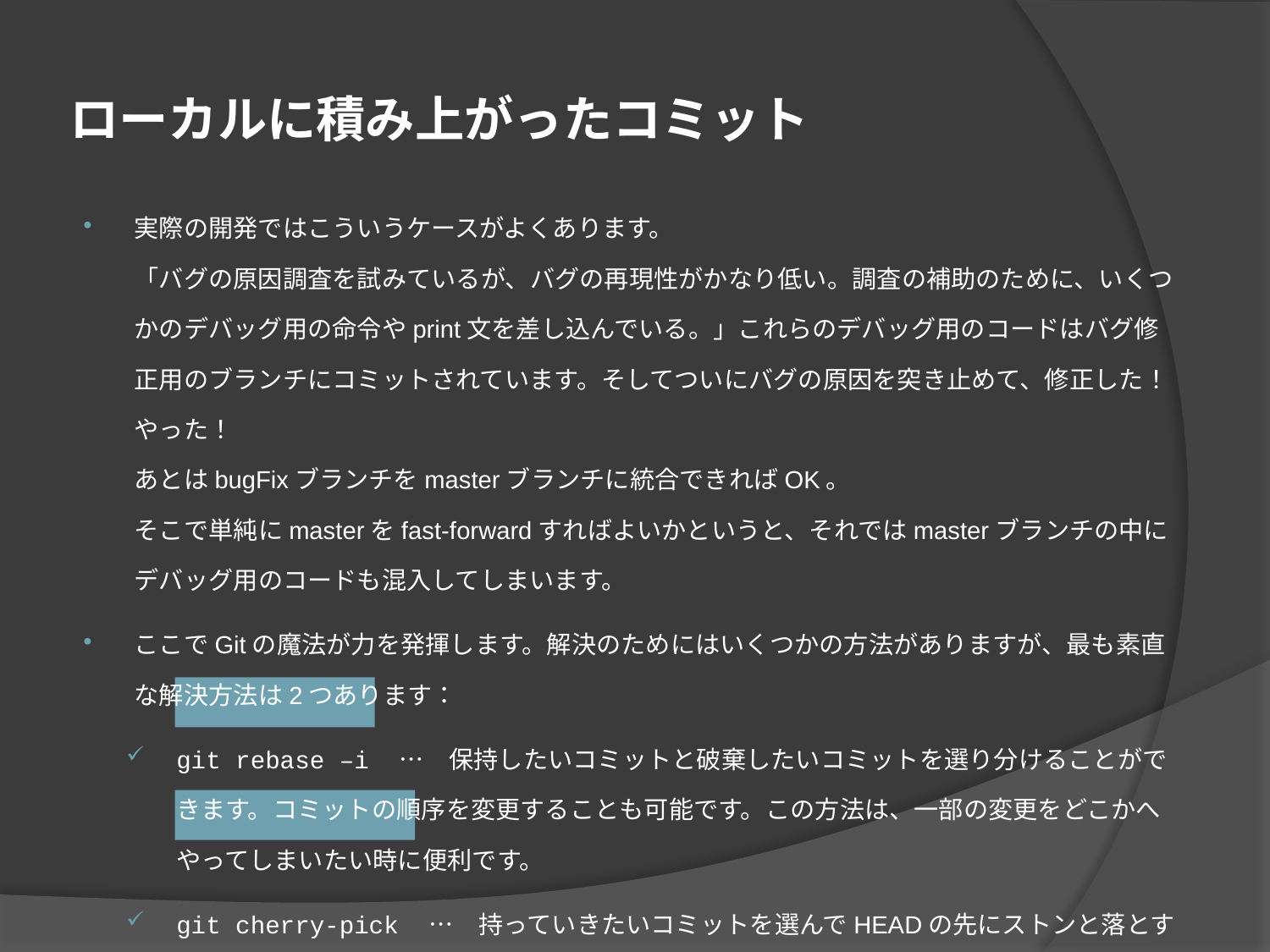

# ローカルに積み上がったコミット
実際の開発ではこういうケースがよくあります。
「バグの原因調査を試みているが、バグの再現性がかなり低い。調査の補助のために、いくつかのデバッグ用の命令やprint文を差し込んでいる。」これらのデバッグ用のコードはバグ修正用のブランチにコミットされています。そしてついにバグの原因を突き止めて、修正した！やった！
あとはbugFixブランチをmasterブランチに統合できればOK。
そこで単純にmasterをfast-forwardすればよいかというと、それではmasterブランチの中にデバッグ用のコードも混入してしまいます。
ここでGitの魔法が力を発揮します。解決のためにはいくつかの方法がありますが、最も素直な解決方法は2つあります：
git rebase –i　…　保持したいコミットと破棄したいコミットを選り分けることができます。コミットの順序を変更することも可能です。この方法は、一部の変更をどこかへやってしまいたい時に便利です。
git cherry-pick　…　持っていきたいコミットを選んでHEADの先にストンと落とすことができます。